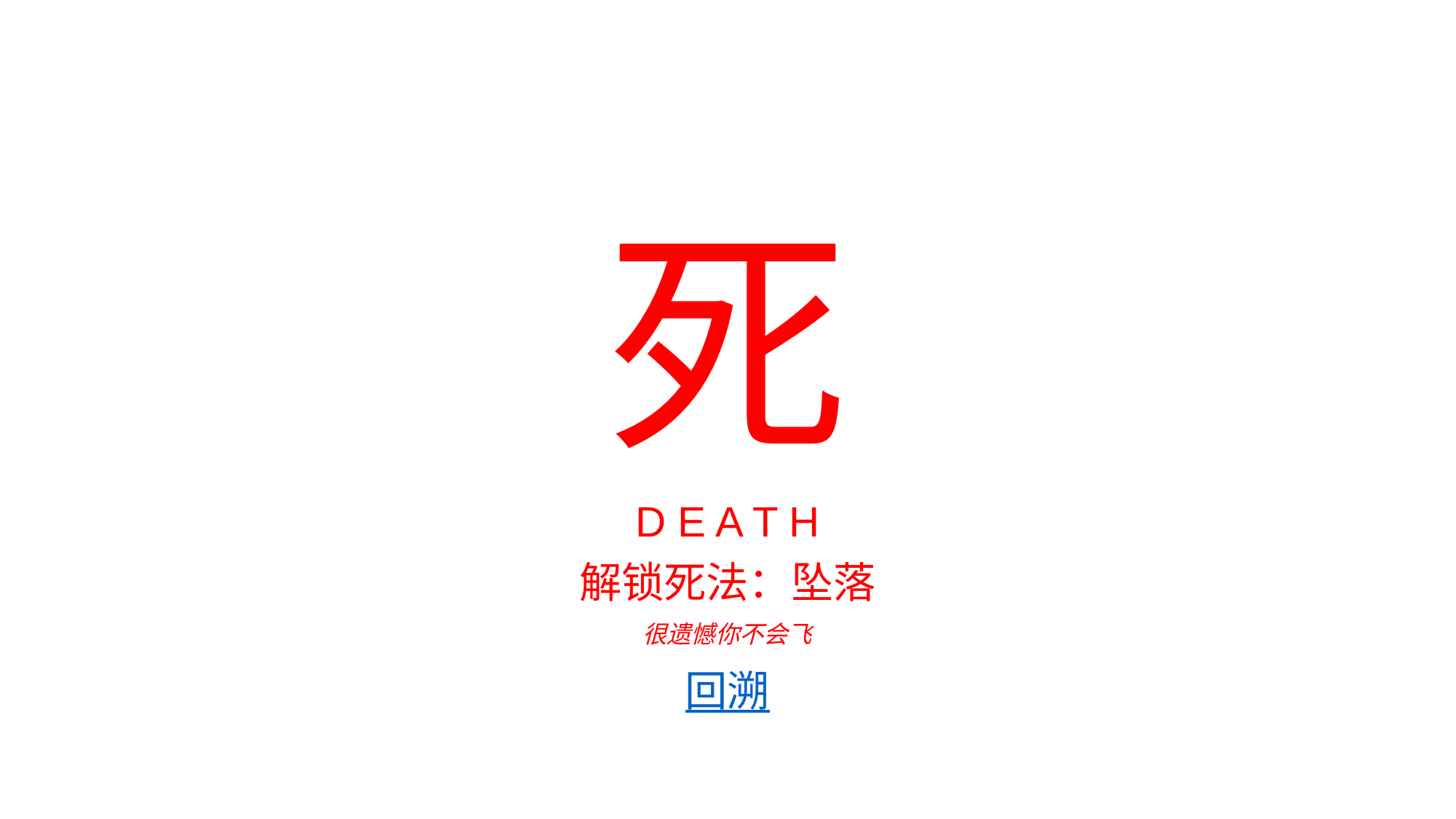

死
D E A T H
解锁死法：坠落
很遗憾你不会飞
回溯